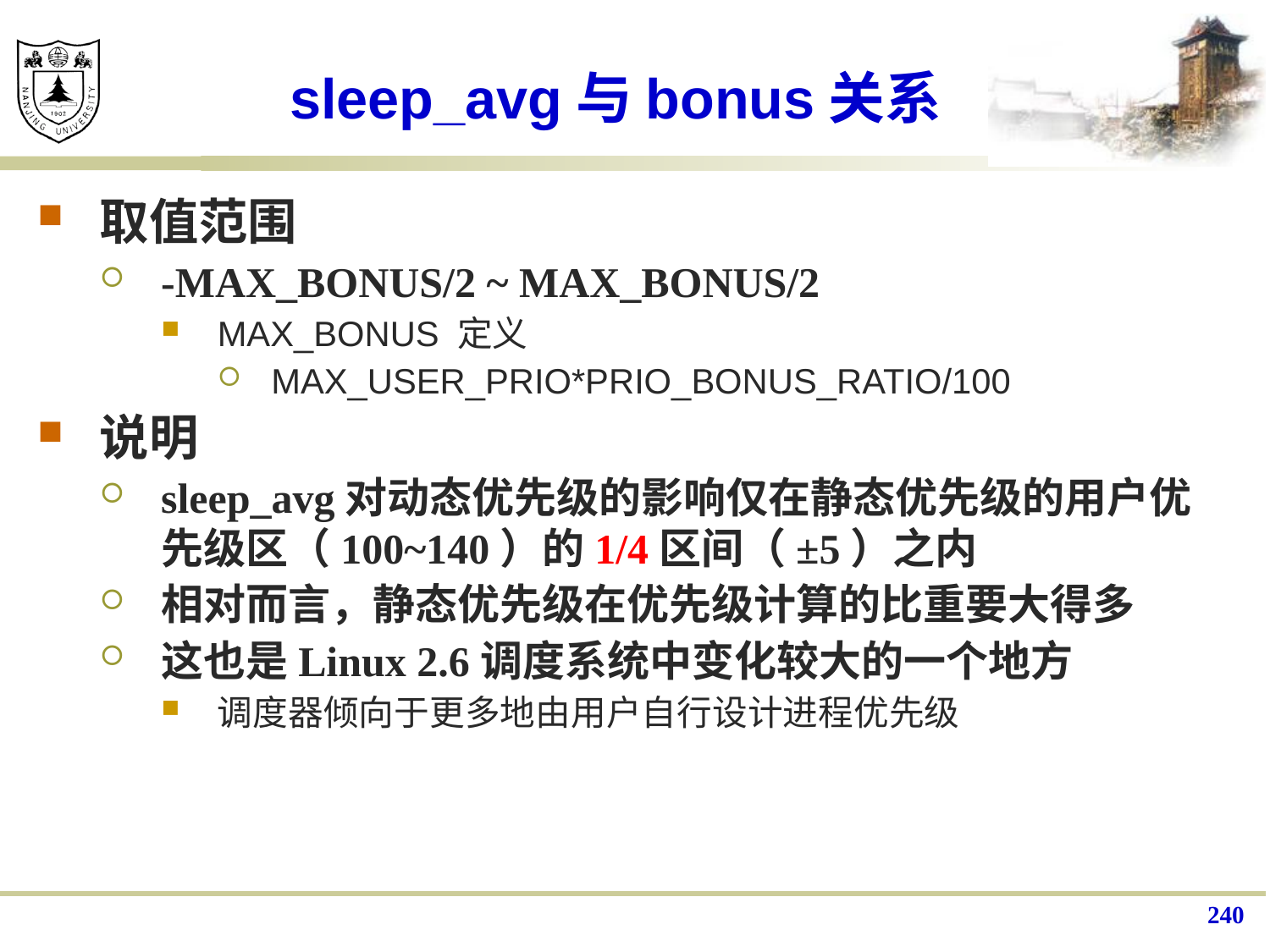

# sleep_avg与bonus关系
取值范围
-MAX_BONUS/2 ~ MAX_BONUS/2
MAX_BONUS 定义
MAX_USER_PRIO*PRIO_BONUS_RATIO/100
说明
sleep_avg对动态优先级的影响仅在静态优先级的用户优先级区（100~140）的1/4区间（±5）之内
相对而言，静态优先级在优先级计算的比重要大得多
这也是Linux 2.6调度系统中变化较大的一个地方
调度器倾向于更多地由用户自行设计进程优先级
240